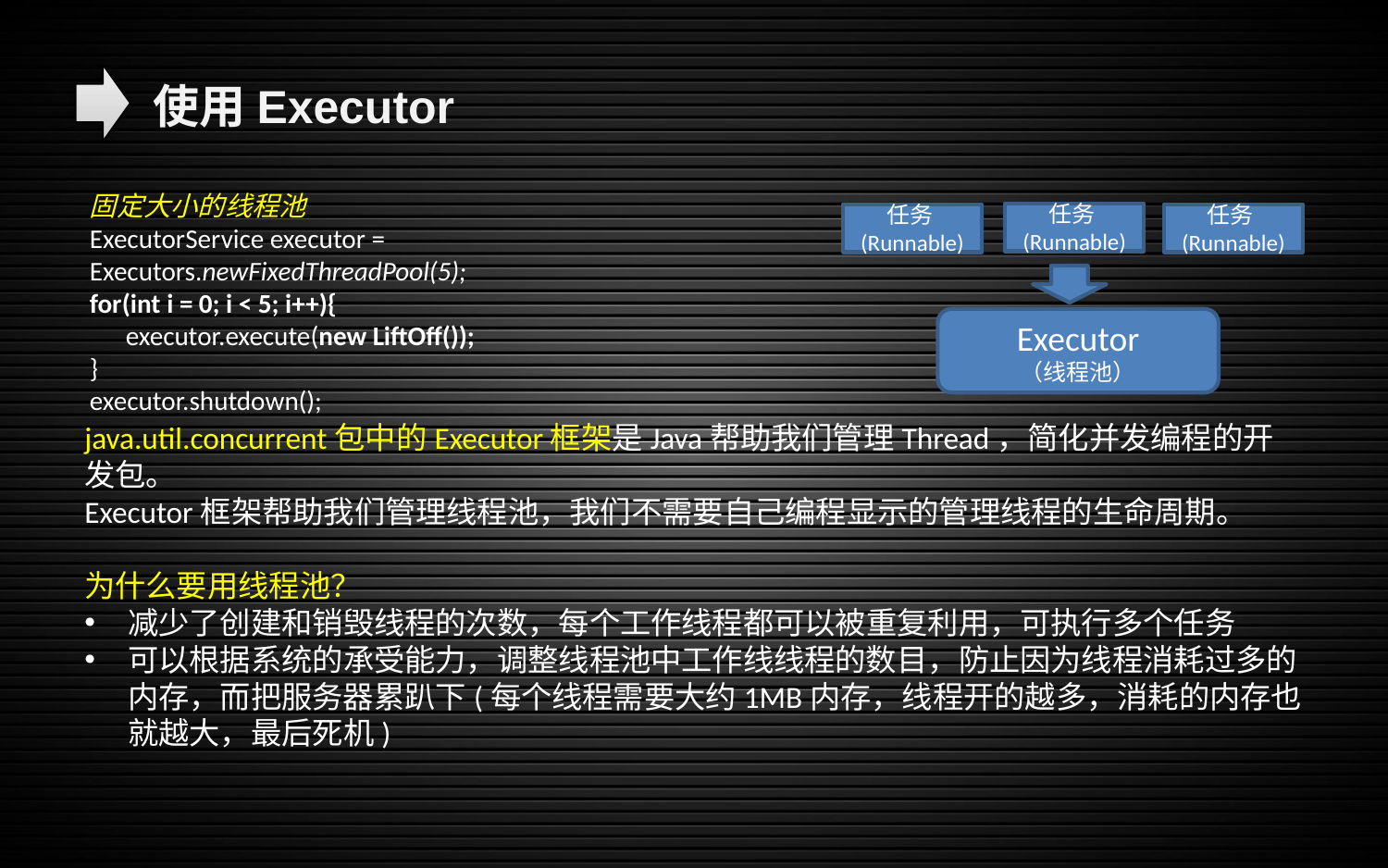

使用Executor
固定大小的线程池
ExecutorService executor = Executors.newFixedThreadPool(5);
for(int i = 0; i < 5; i++){
      executor.execute(new LiftOff());
}
executor.shutdown();
任务(Runnable)
任务(Runnable)
任务(Runnable)

Executor
（线程池）
java.util.concurrent包中的Executor框架是Java帮助我们管理Thread，简化并发编程的开发包。
Executor框架帮助我们管理线程池，我们不需要自己编程显示的管理线程的生命周期。

为什么要用线程池？
减少了创建和销毁线程的次数，每个工作线程都可以被重复利用，可执行多个任务
可以根据系统的承受能力，调整线程池中工作线线程的数目，防止因为线程消耗过多的内存，而把服务器累趴下(每个线程需要大约1MB内存，线程开的越多，消耗的内存也就越大，最后死机)